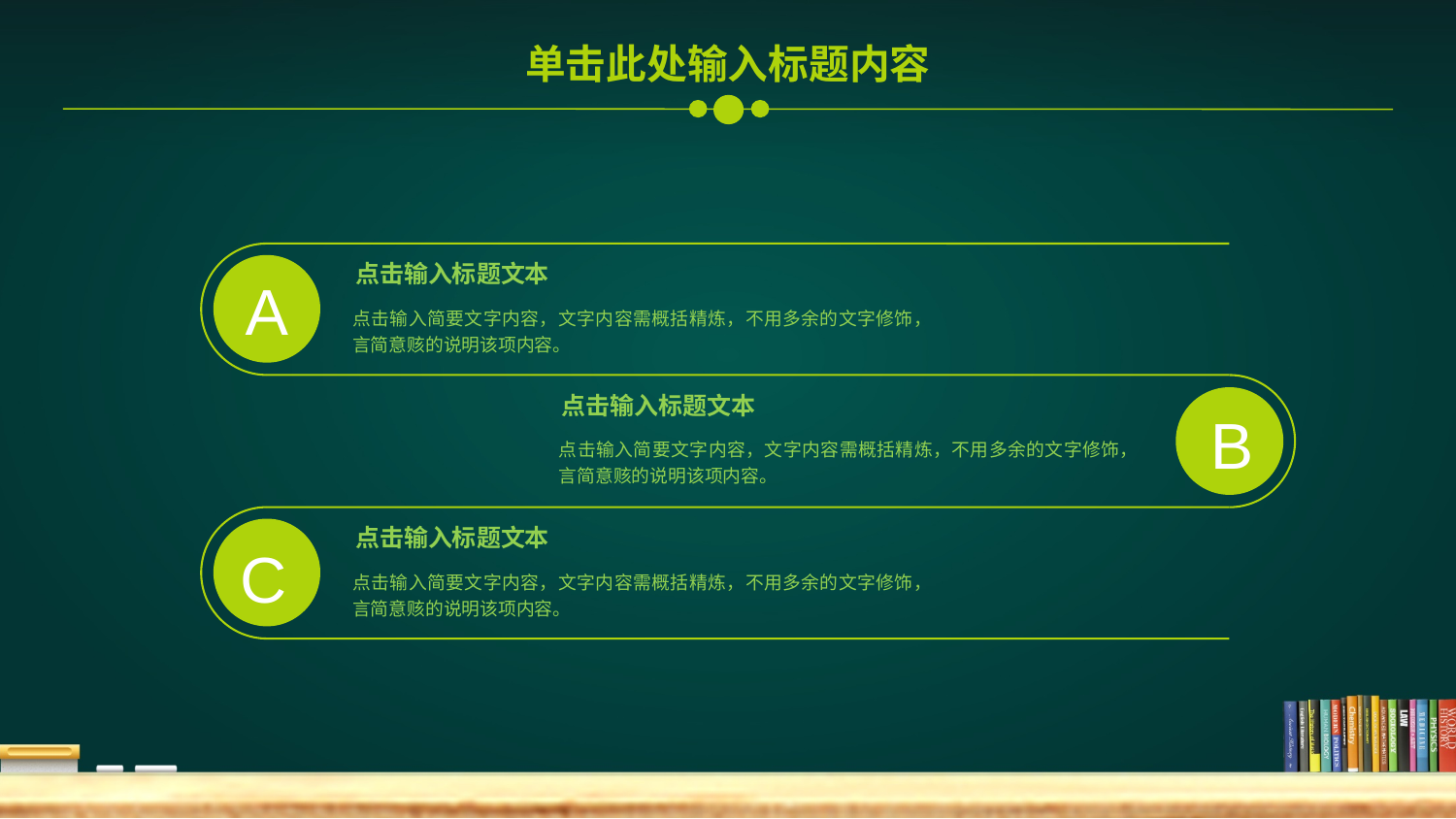

单击此处输入标题内容

点击输入标题文本

A
点击输入简要文字内容，文字内容需概括精炼，不用多余的文字修饰，言简意赅的说明该项内容。

点击输入标题文本

B
点击输入简要文字内容，文字内容需概括精炼，不用多余的文字修饰，言简意赅的说明该项内容。

点击输入标题文本

C
点击输入简要文字内容，文字内容需概括精炼，不用多余的文字修饰，言简意赅的说明该项内容。